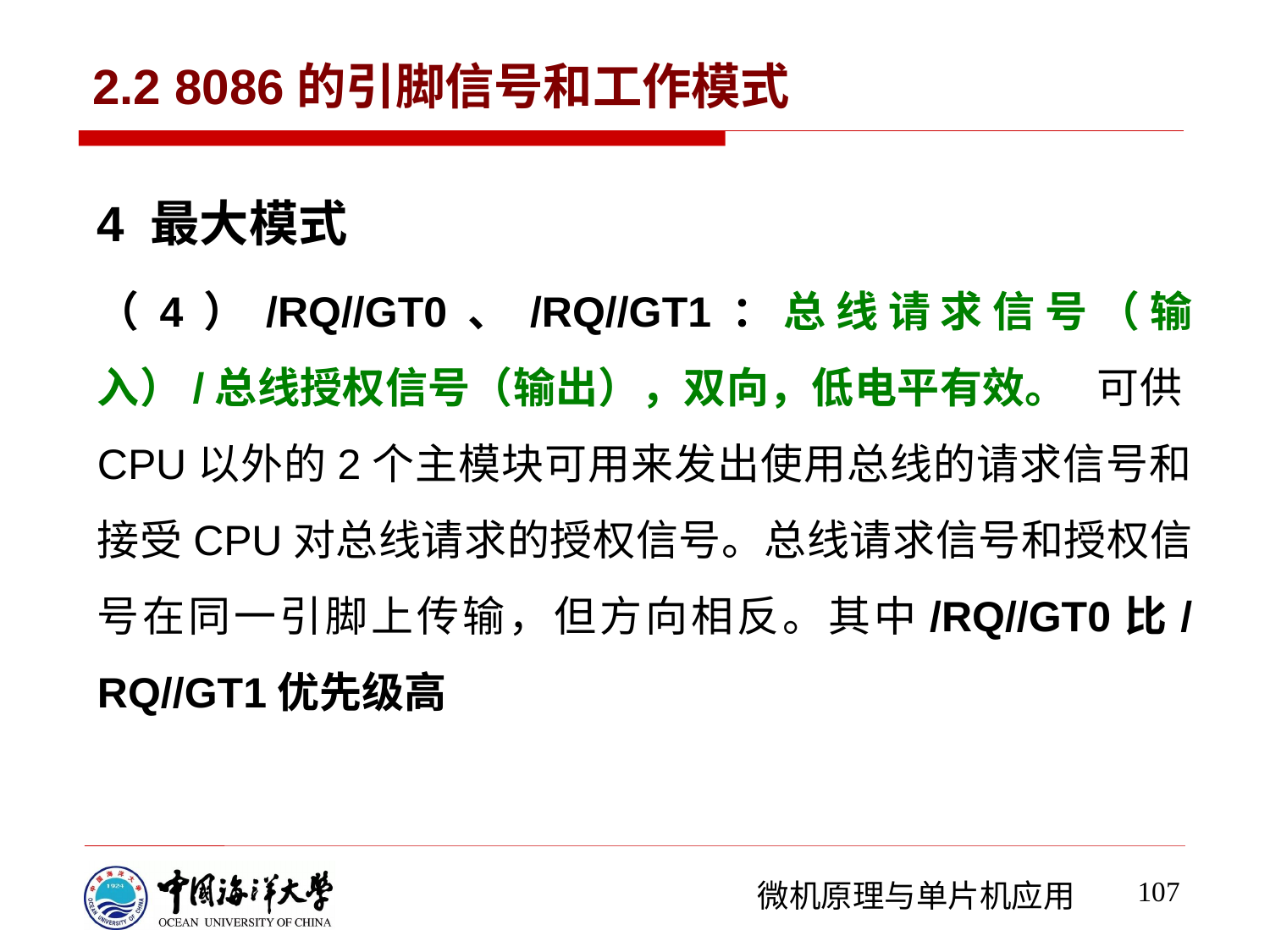

# 2.2 8086的引脚信号和工作模式
4 最大模式
（4）/RQ//GT0、/RQ//GT1：总线请求信号（输入）/总线授权信号（输出），双向，低电平有效。   可供CPU以外的2个主模块可用来发出使用总线的请求信号和接受CPU对总线请求的授权信号。总线请求信号和授权信号在同一引脚上传输，但方向相反。其中/RQ//GT0比/RQ//GT1优先级高

107